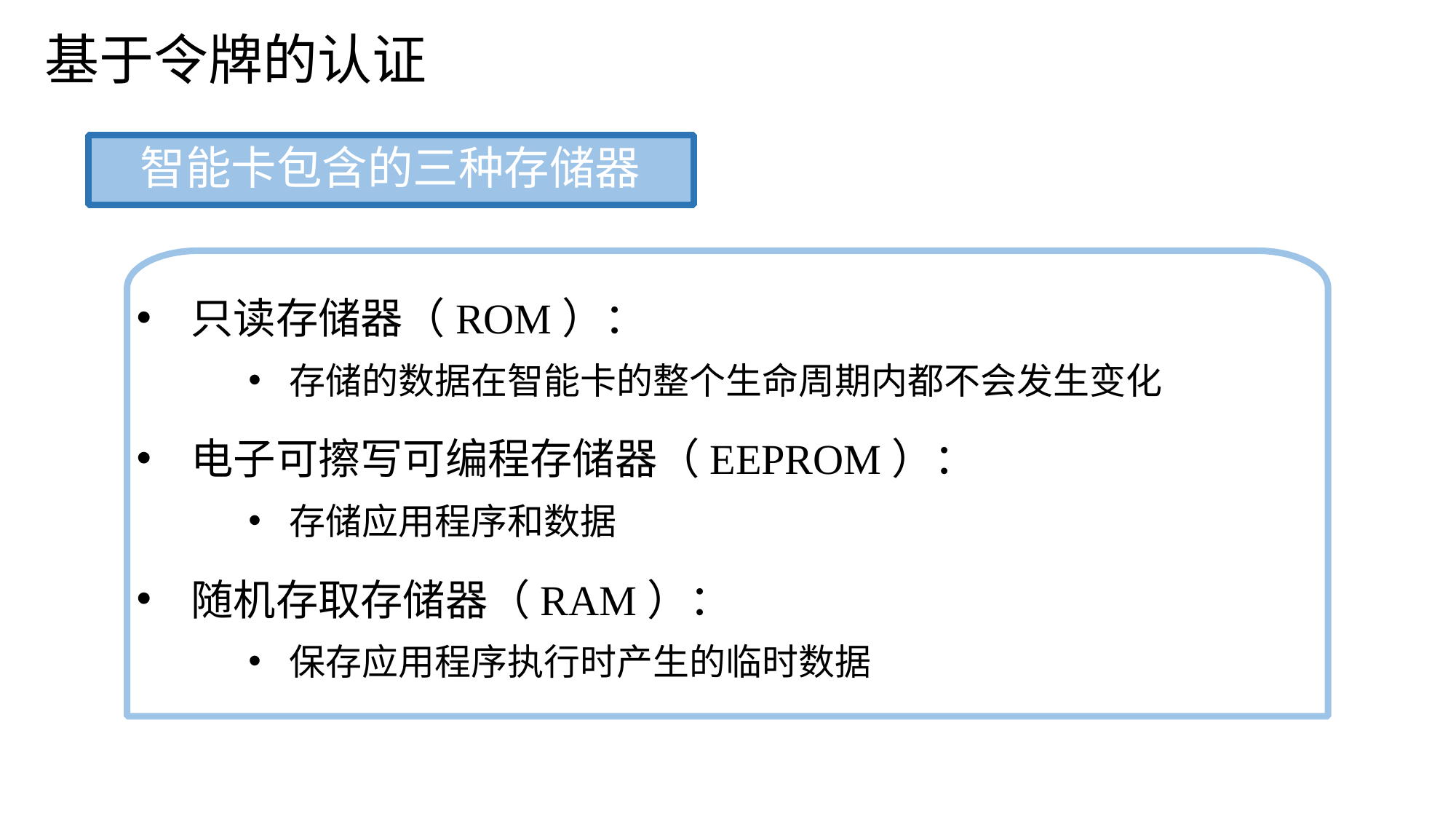

基于令牌的认证
智能卡包含的三种存储器
只读存储器（ROM）：
存储的数据在智能卡的整个生命周期内都不会发生变化
电子可擦写可编程存储器（EEPROM）：
存储应用程序和数据
随机存取存储器（RAM）：
保存应用程序执行时产生的临时数据